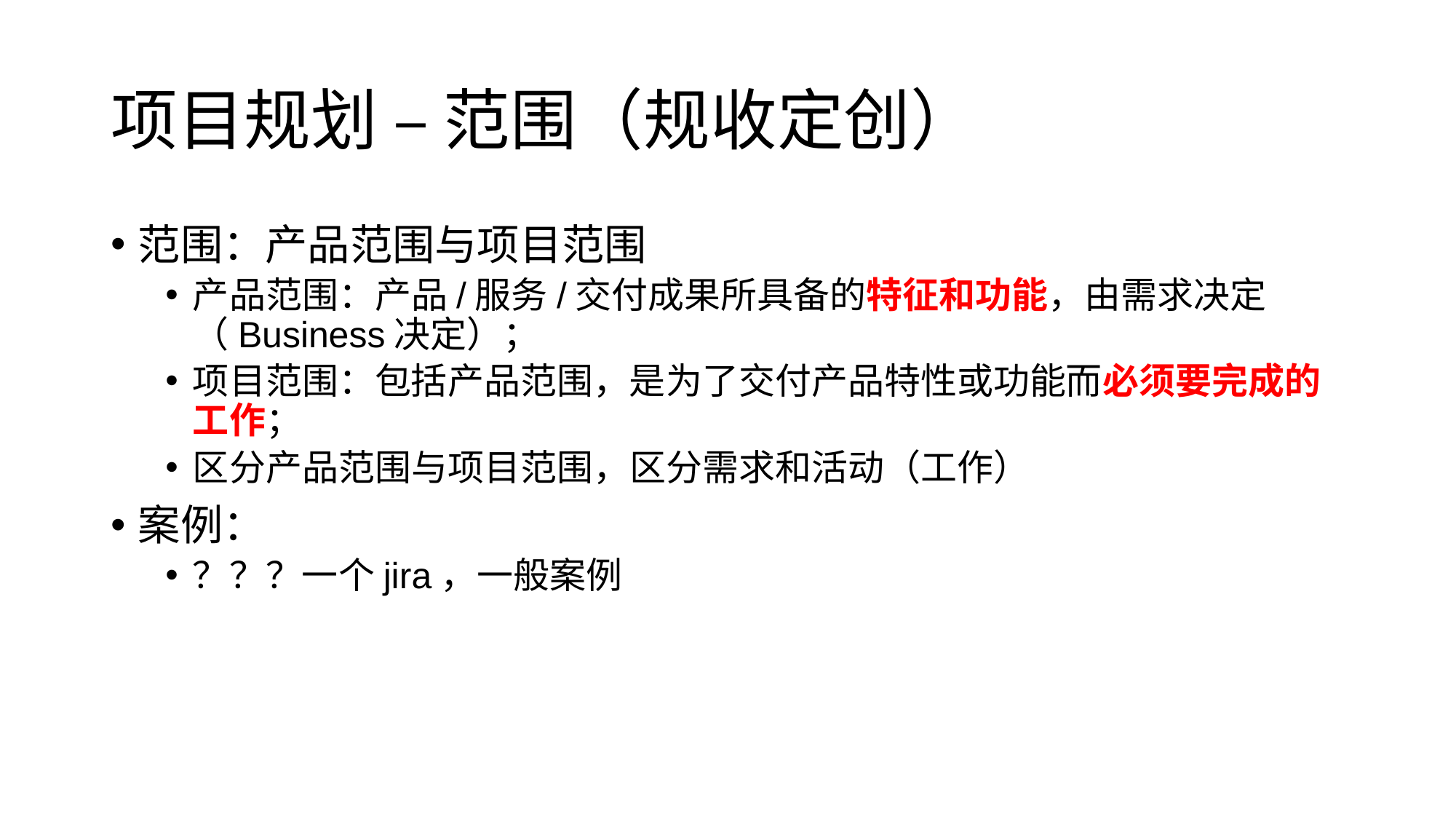

# 项目规划 – 范围（规收定创）
范围：产品范围与项目范围
产品范围：产品/服务/交付成果所具备的特征和功能，由需求决定（Business决定）；
项目范围：包括产品范围，是为了交付产品特性或功能而必须要完成的工作；
区分产品范围与项目范围，区分需求和活动（工作）
案例：
？？？一个jira，一般案例